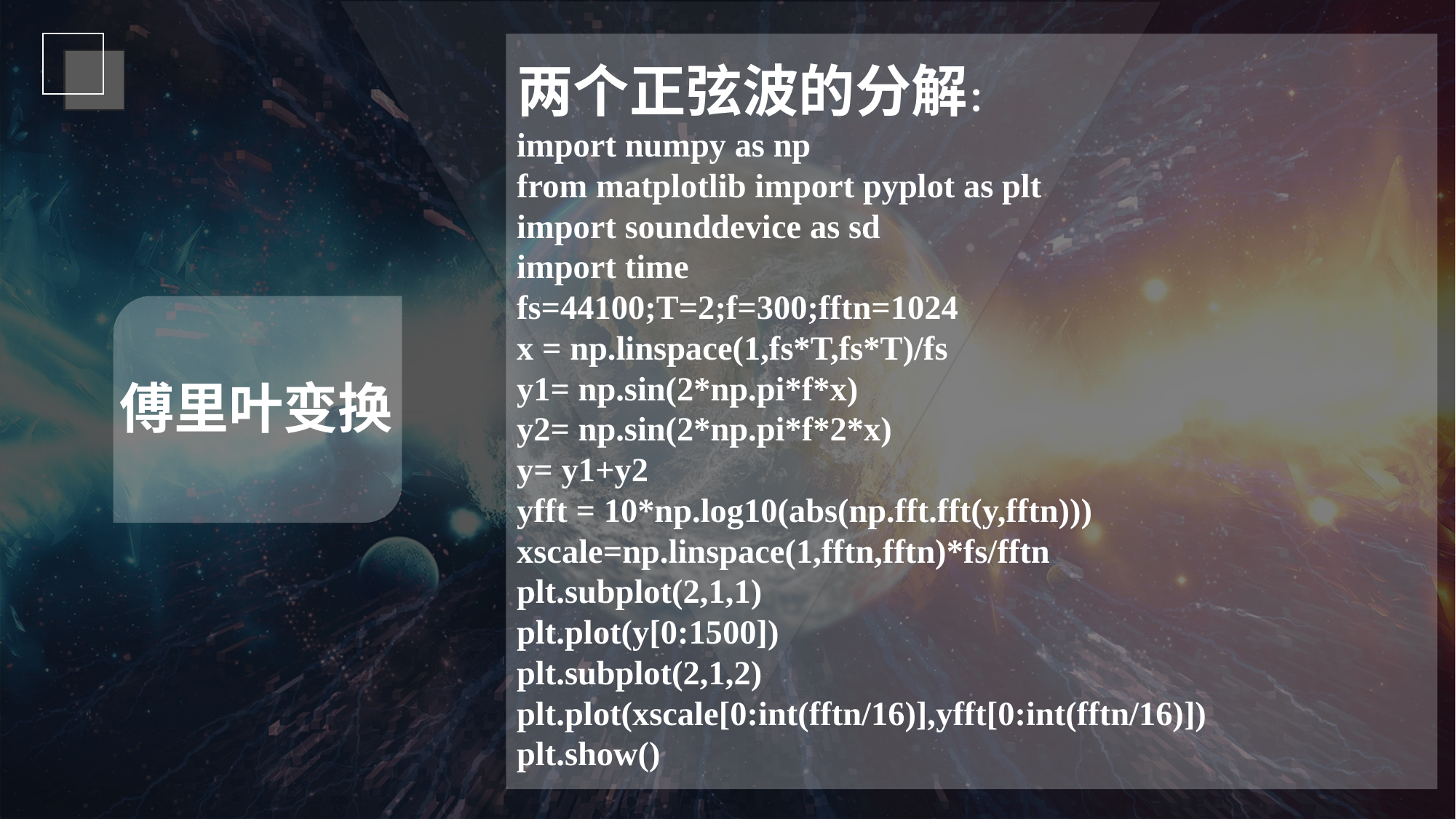

两个正弦波的分解：
import numpy as np
from matplotlib import pyplot as plt
import sounddevice as sd
import time
fs=44100;T=2;f=300;fftn=1024
x = np.linspace(1,fs*T,fs*T)/fs
y1= np.sin(2*np.pi*f*x)
y2= np.sin(2*np.pi*f*2*x)
y= y1+y2
yfft = 10*np.log10(abs(np.fft.fft(y,fftn)))
xscale=np.linspace(1,fftn,fftn)*fs/fftn
plt.subplot(2,1,1)
plt.plot(y[0:1500])
plt.subplot(2,1,2)
plt.plot(xscale[0:int(fftn/16)],yfft[0:int(fftn/16)])
plt.show()

傅里叶变换